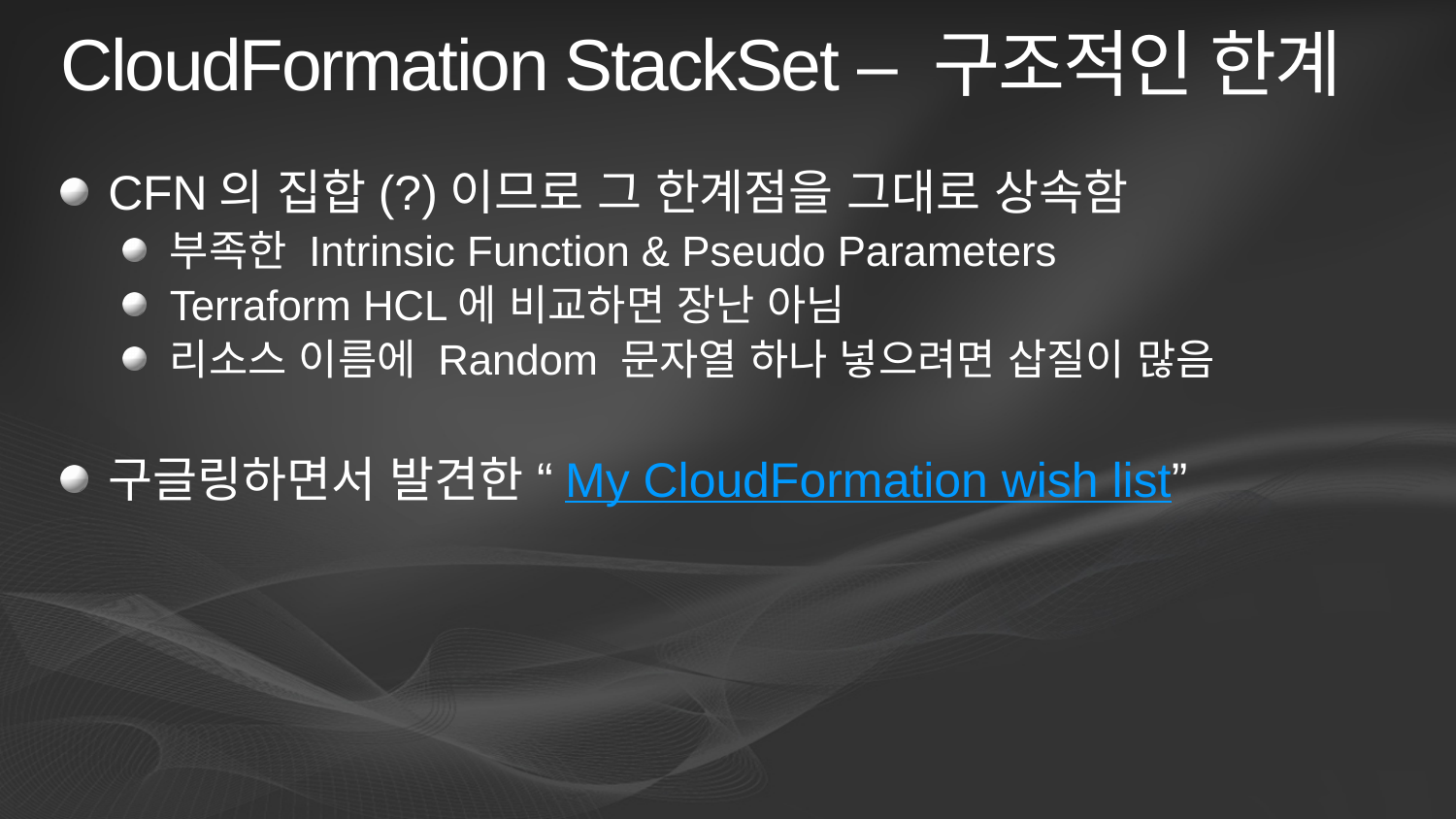

# CloudFormation StackSet – 구조적인 한계
CFN의 집합(?)이므로 그 한계점을 그대로 상속함
부족한 Intrinsic Function & Pseudo Parameters
Terraform HCL에 비교하면 장난 아님
리소스 이름에 Random 문자열 하나 넣으려면 삽질이 많음

구글링하면서 발견한 “My CloudFormation wish list”